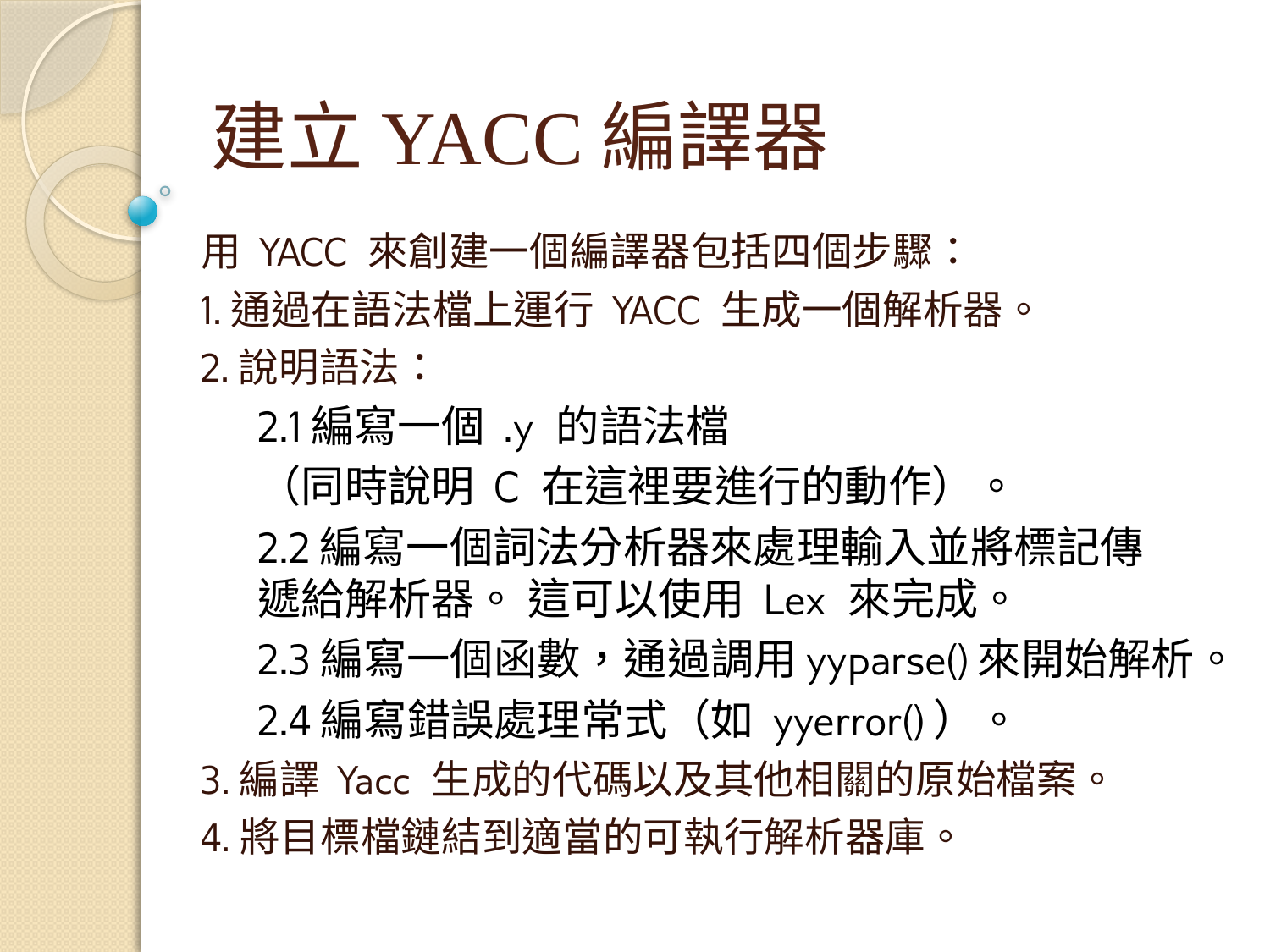

# 建立YACC編譯器
用 YACC 來創建一個編譯器包括四個步驟：
1.通過在語法檔上運行 YACC 生成一個解析器。
2.說明語法：
2.1編寫一個 .y 的語法檔
（同時說明 C 在這裡要進行的動作）。
2.2編寫一個詞法分析器來處理輸入並將標記傳    遞給解析器。 這可以使用 Lex 來完成。
2.3編寫一個函數，通過調用yyparse()來開始解析。
2.4編寫錯誤處理常式（如 yyerror()）。
3.編譯 Yacc 生成的代碼以及其他相關的原始檔案。
4.將目標檔鏈結到適當的可執行解析器庫。